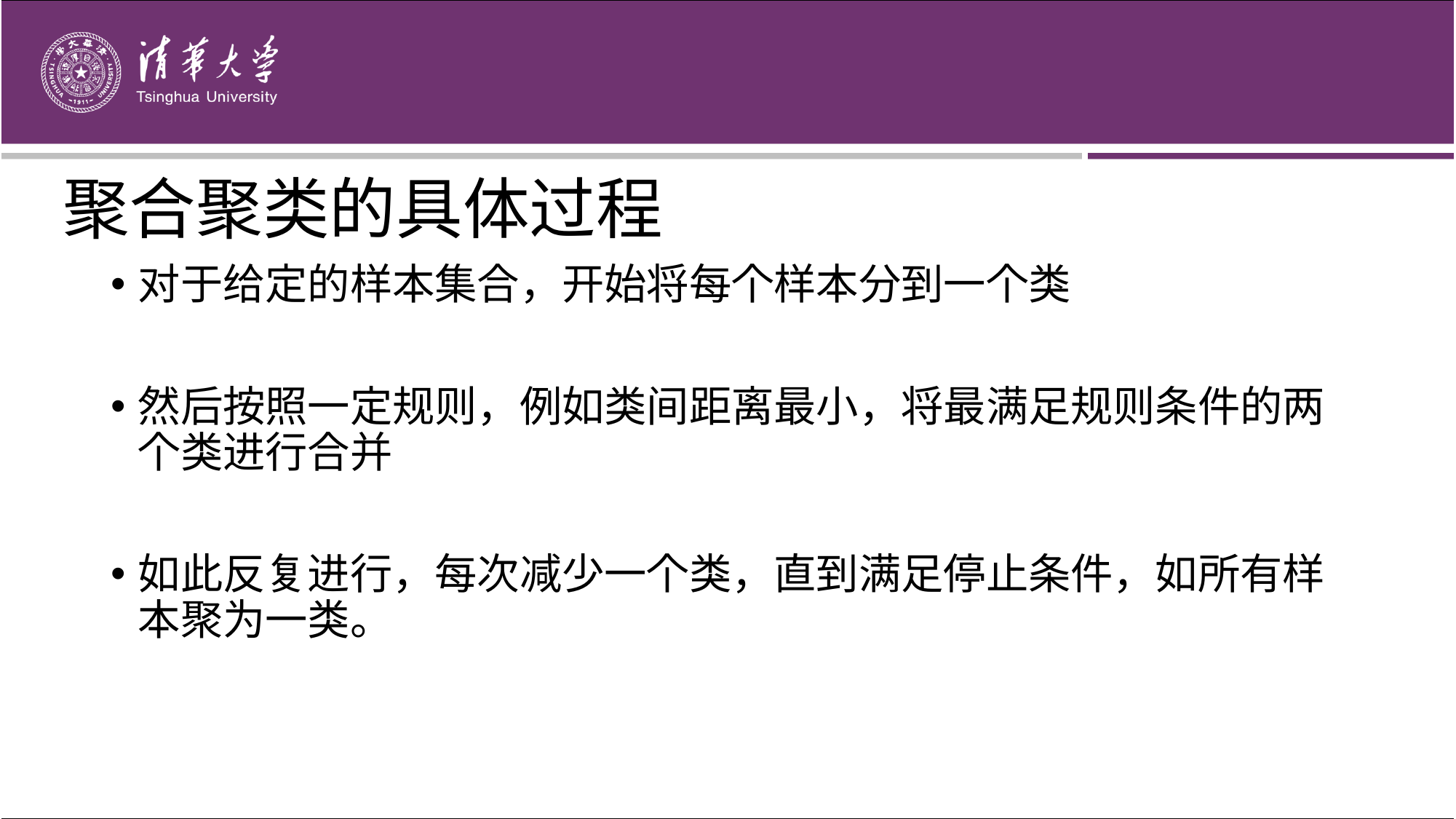

# 聚合聚类的具体过程
对于给定的样本集合，开始将每个样本分到一个类

然后按照一定规则，例如类间距离最小，将最满足规则条件的两个类进行合并

如此反复进行，每次减少一个类，直到满足停止条件，如所有样本聚为一类。